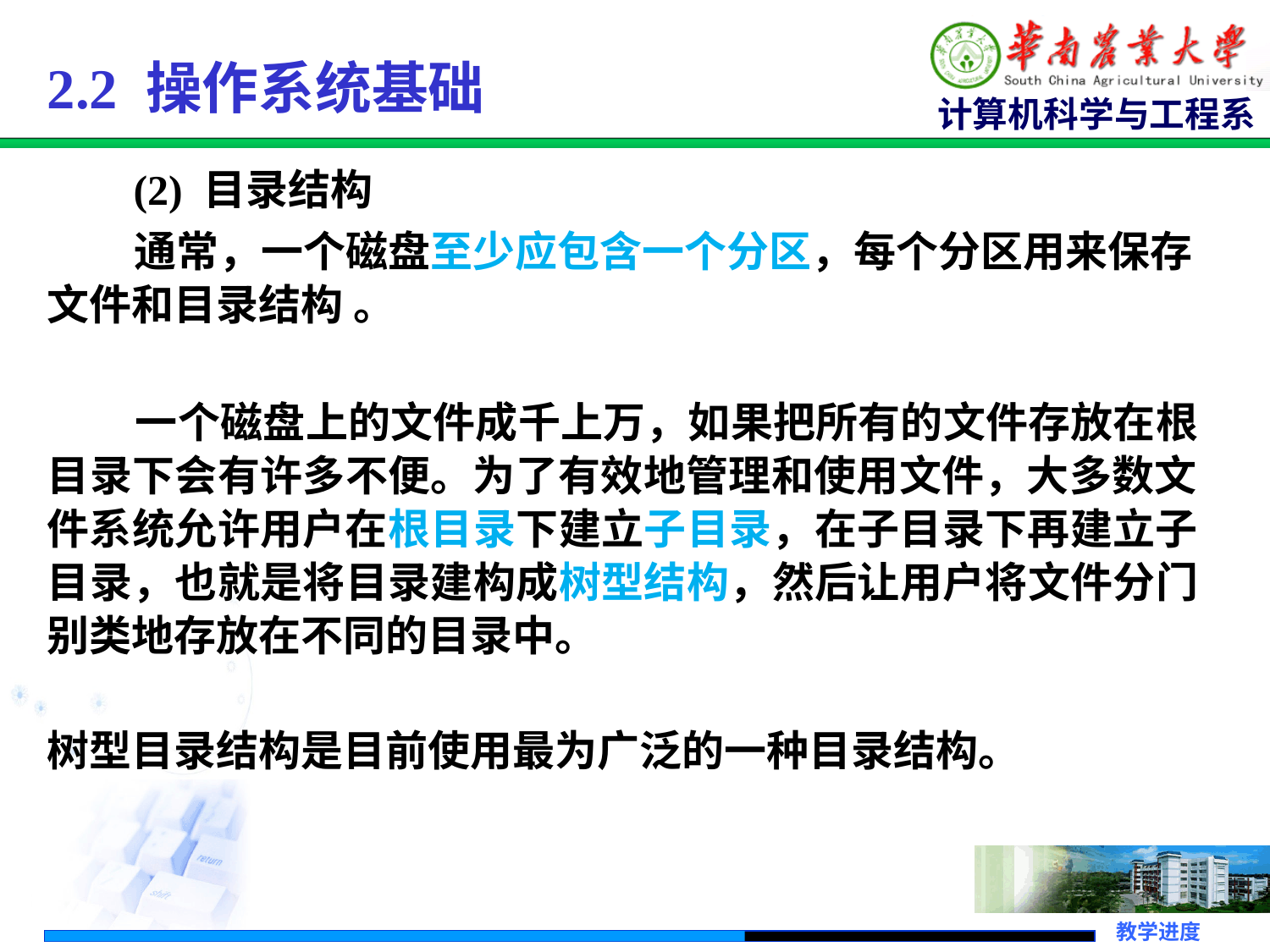

2.2 操作系统基础
(2) 目录结构
        通常，一个磁盘至少应包含一个分区，每个分区用来保存文件和目录结构 。

        一个磁盘上的文件成千上万，如果把所有的文件存放在根目录下会有许多不便。为了有效地管理和使用文件，大多数文件系统允许用户在根目录下建立子目录，在子目录下再建立子目录，也就是将目录建构成树型结构，然后让用户将文件分门别类地存放在不同的目录中。

树型目录结构是目前使用最为广泛的一种目录结构。